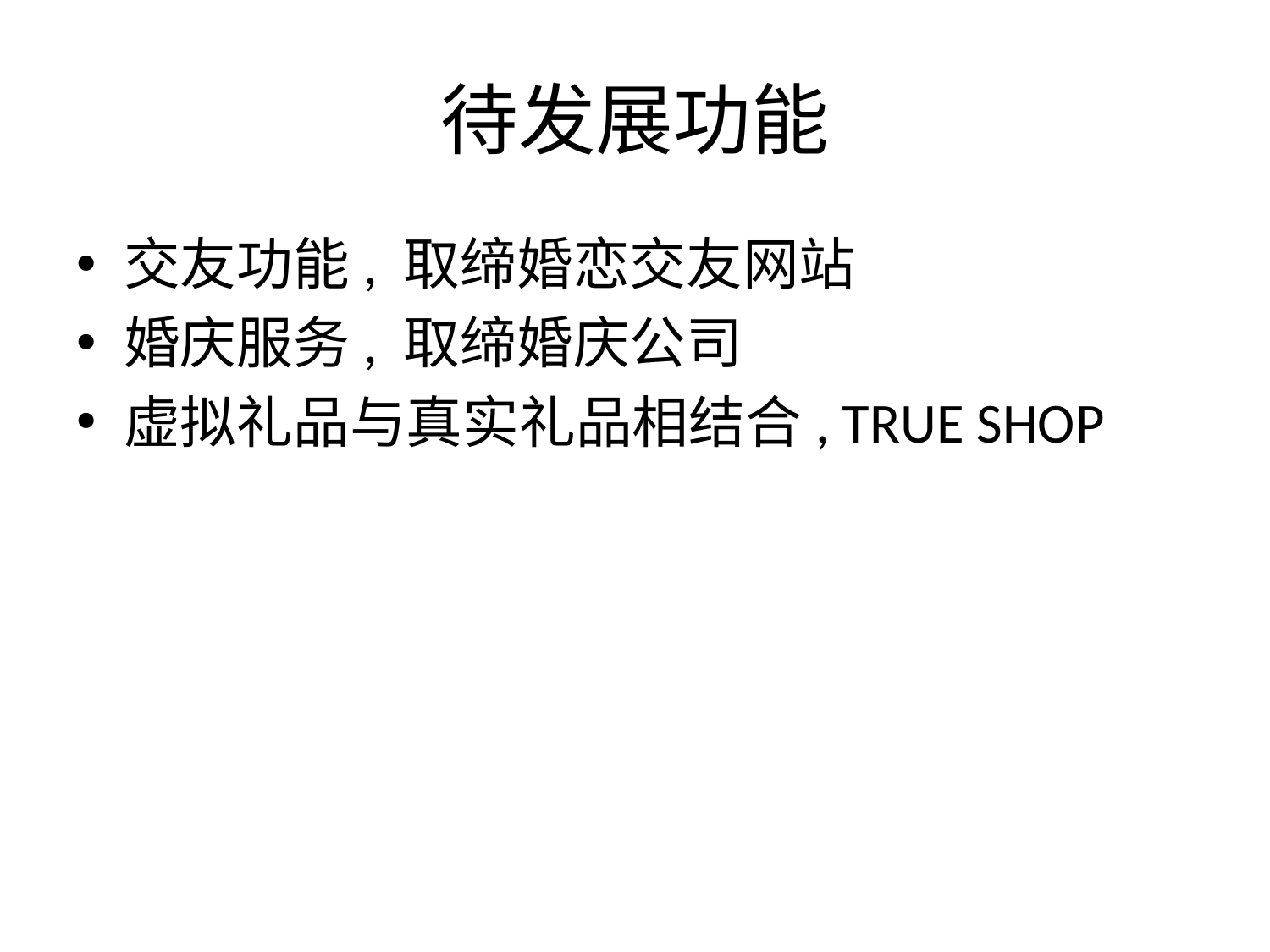

# 待发展功能
交友功能, 取缔婚恋交友网站
婚庆服务, 取缔婚庆公司
虚拟礼品与真实礼品相结合, TRUE SHOP